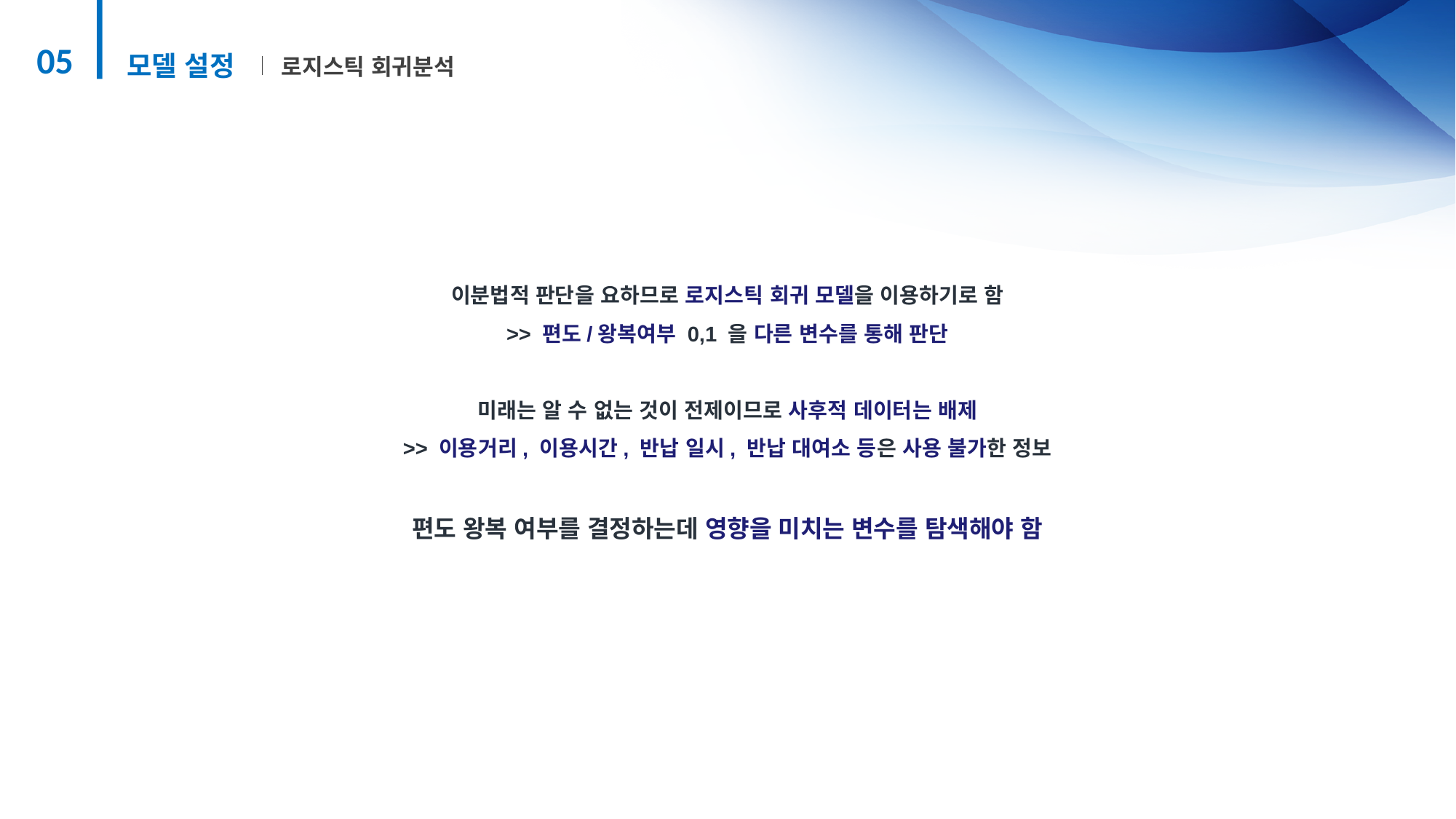

05

모델 설정
로지스틱 회귀분석
이분법적 판단을 요하므로 로지스틱 회귀 모델을 이용하기로 함
>> 편도/왕복여부 0,1 을 다른 변수를 통해 판단

미래는 알 수 없는 것이 전제이므로 사후적 데이터는 배제
>> 이용거리, 이용시간, 반납 일시, 반납 대여소 등은 사용 불가한 정보

편도 왕복 여부를 결정하는데 영향을 미치는 변수를 탐색해야 함